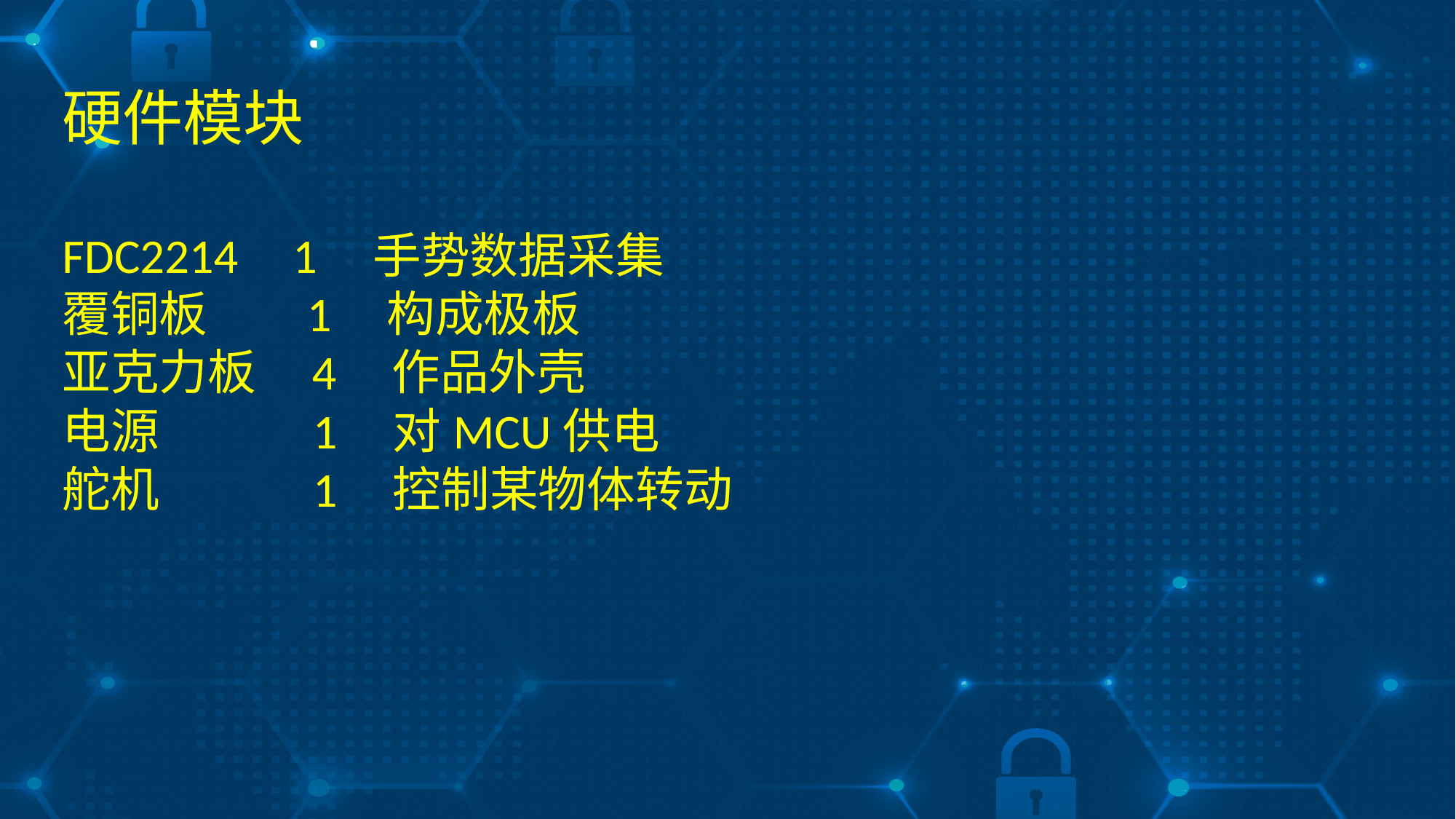

# 硬件模块 FDC2214     1    手势数据采集 覆铜板        1    构成极板 亚克力板    4    作品外壳 电源             1    对MCU供电 舵机             1    控制某物体转动